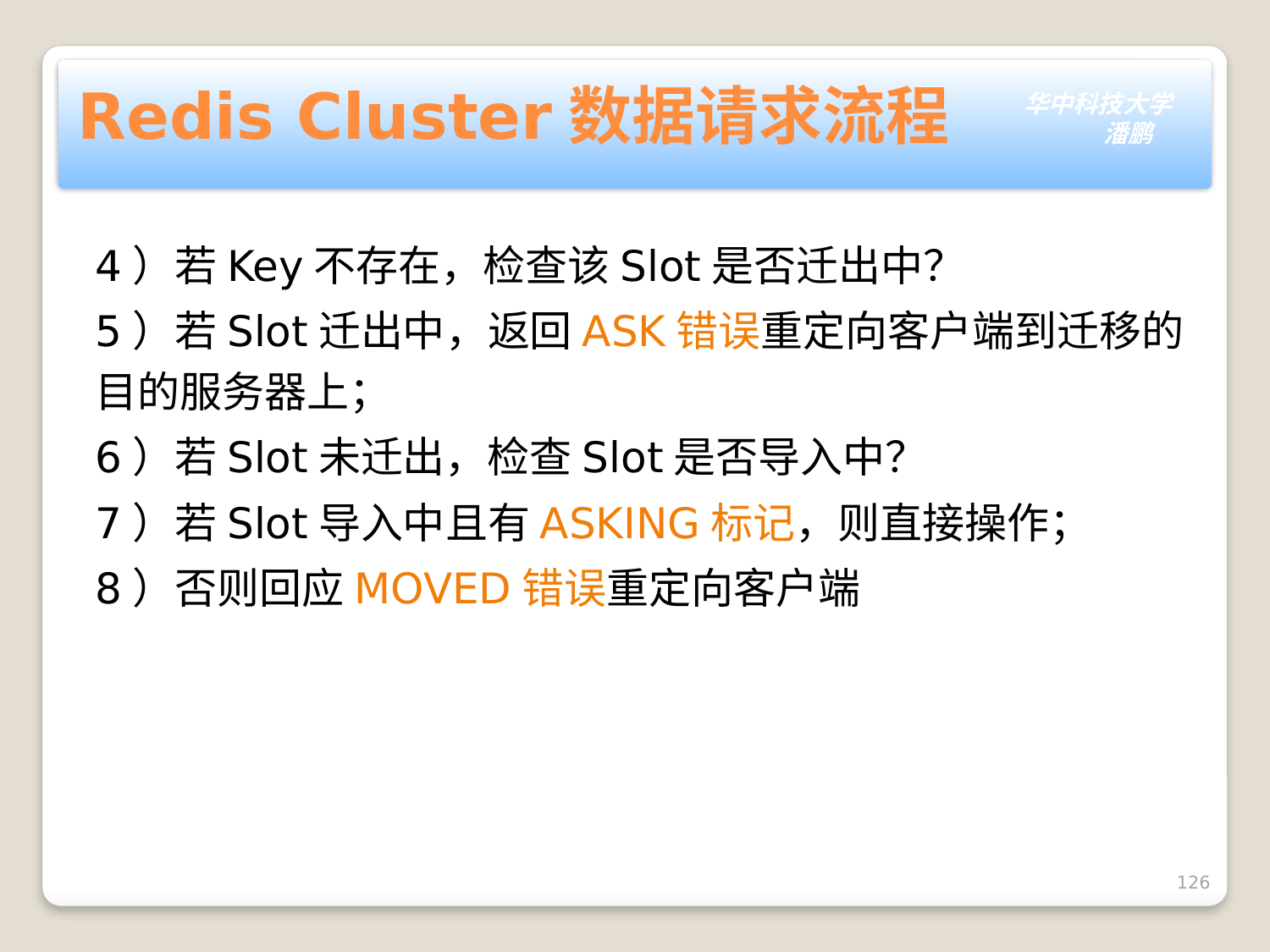

# Redis Cluster数据请求流程
4）若Key不存在，检查该Slot是否迁出中？
5）若Slot迁出中，返回ASK错误重定向客户端到迁移的目的服务器上；
6）若Slot未迁出，检查Slot是否导入中？
7）若Slot导入中且有ASKING标记，则直接操作；
8）否则回应MOVED错误重定向客户端
126